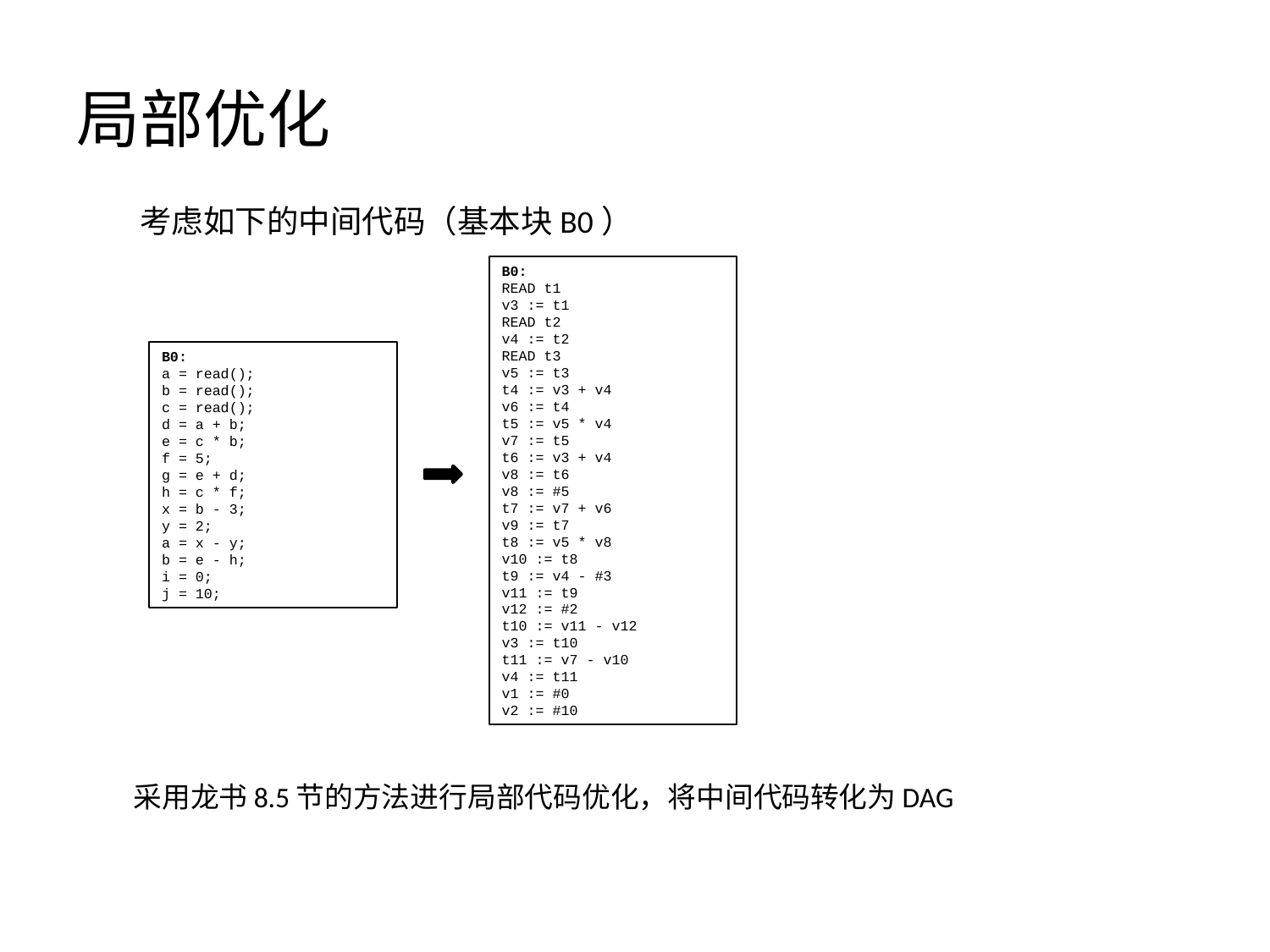

# 局部优化
考虑如下的中间代码（基本块B0）
B0:
READ t1
v3 := t1
READ t2
v4 := t2
READ t3
v5 := t3
t4 := v3 + v4
v6 := t4
t5 := v5 * v4
v7 := t5
t6 := v3 + v4
v8 := t6
v8 := #5
t7 := v7 + v6
v9 := t7
t8 := v5 * v8
v10 := t8
t9 := v4 - #3
v11 := t9
v12 := #2
t10 := v11 - v12
v3 := t10
t11 := v7 - v10
v4 := t11
v1 := #0
v2 := #10
B0:
a = read();
b = read();
c = read();
d = a + b;
e = c * b;
f = 5;
g = e + d;
h = c * f;
x = b - 3;
y = 2;
a = x - y;
b = e - h;
i = 0;
j = 10;

采用龙书8.5节的方法进行局部代码优化，将中间代码转化为DAG